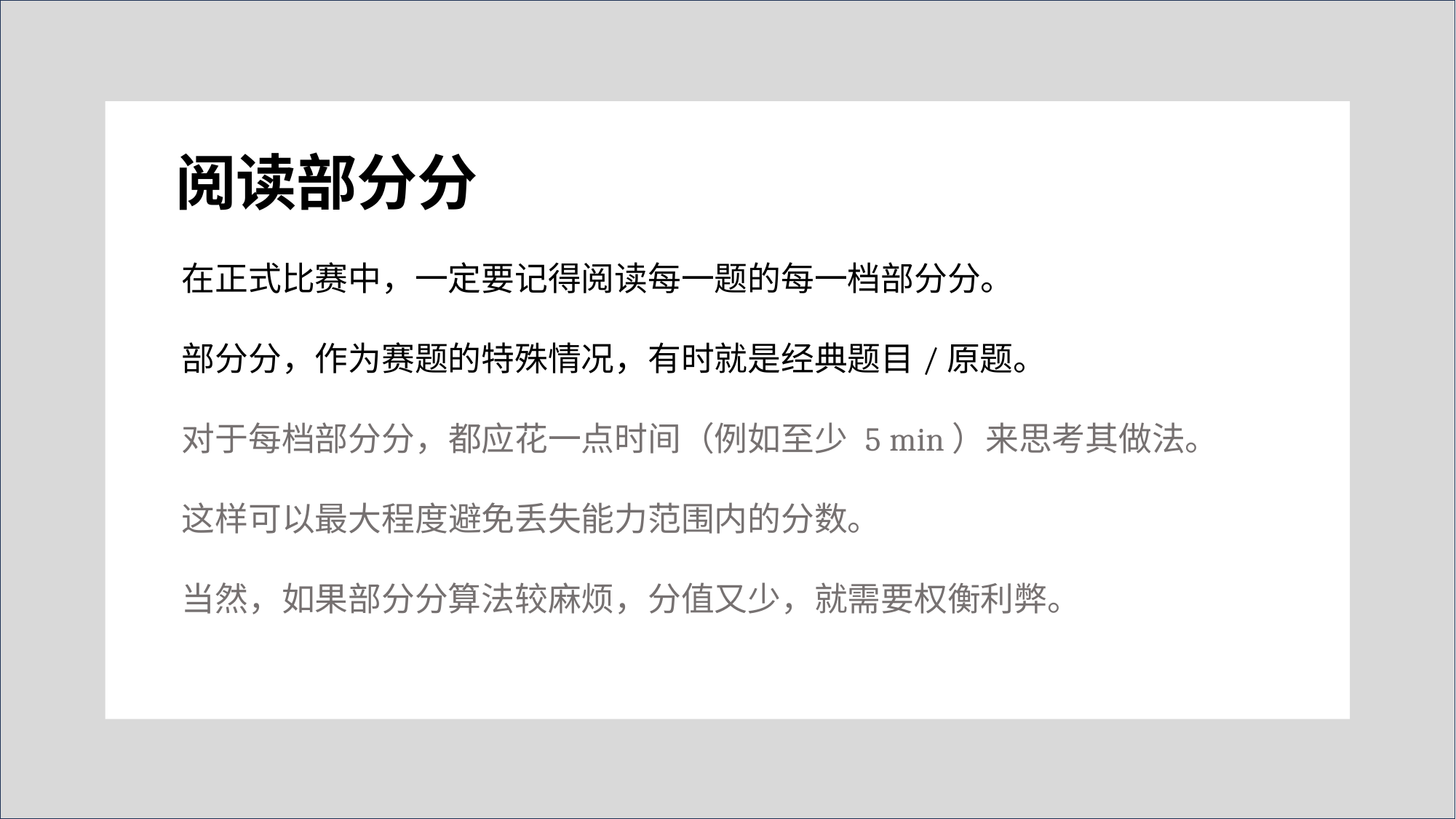

阅读部分分
在正式比赛中，一定要记得阅读每一题的每一档部分分。

部分分，作为赛题的特殊情况，有时就是经典题目/原题。

对于每档部分分，都应花一点时间（例如至少 5 min）来思考其做法。

这样可以最大程度避免丢失能力范围内的分数。

当然，如果部分分算法较麻烦，分值又少，就需要权衡利弊。